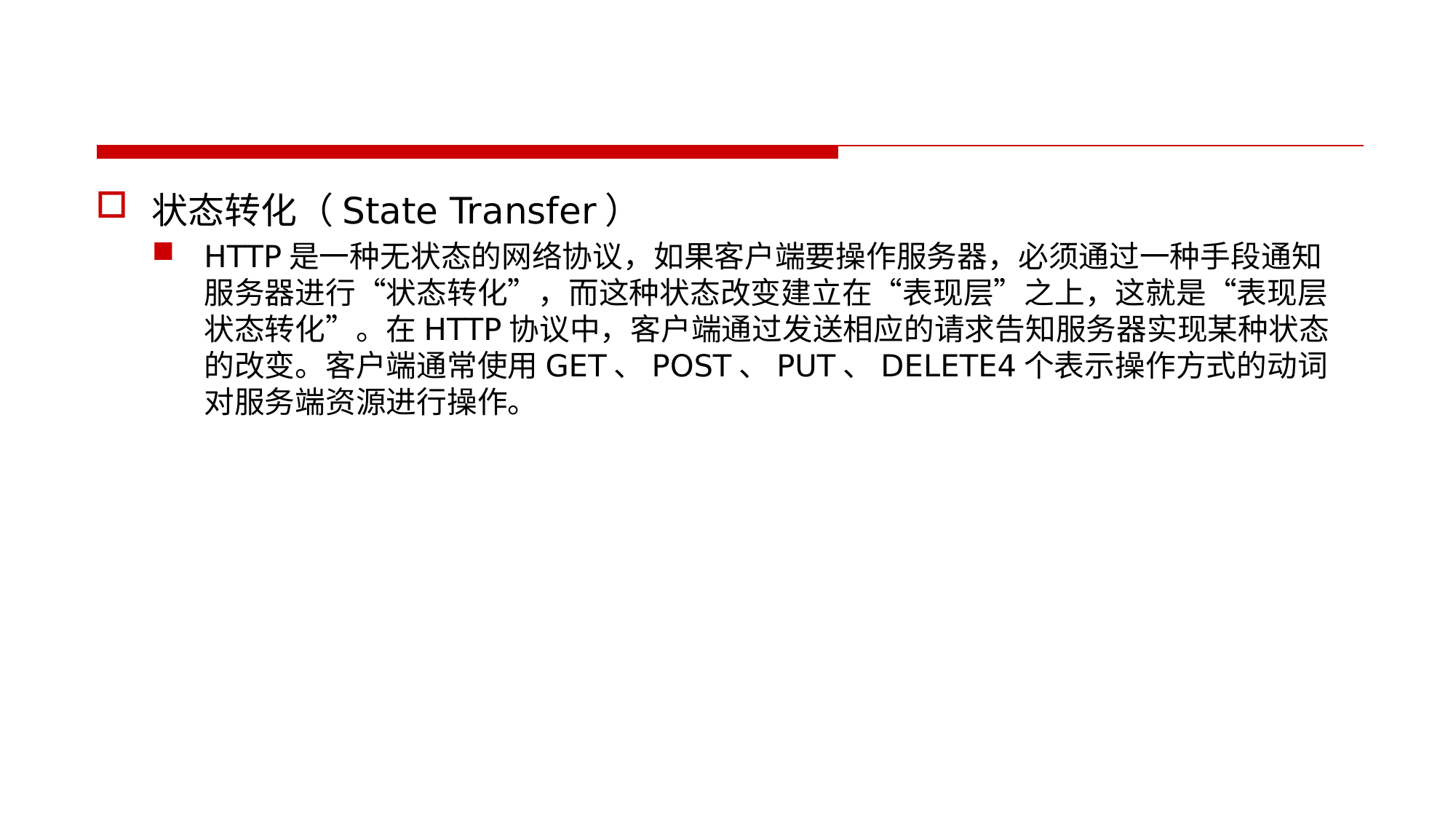

#
状态转化（State Transfer）
HTTP是一种无状态的网络协议，如果客户端要操作服务器，必须通过一种手段通知服务器进行“状态转化”，而这种状态改变建立在“表现层”之上，这就是“表现层状态转化”。在HTTP协议中，客户端通过发送相应的请求告知服务器实现某种状态的改变。客户端通常使用GET、POST、PUT、DELETE4个表示操作方式的动词对服务端资源进行操作。